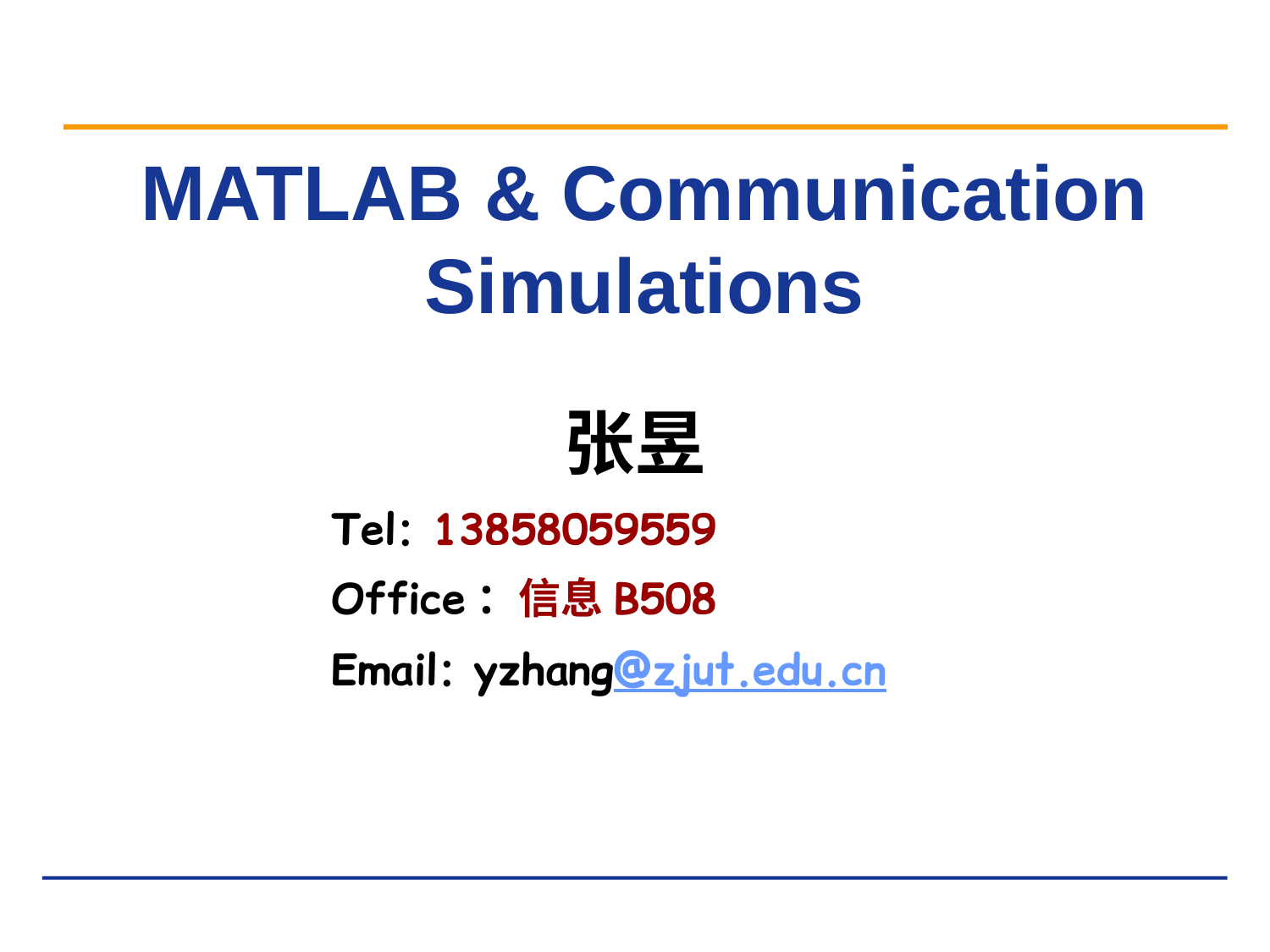

MATLAB & Communication Simulations
张昱
		Tel: 13858059559
		Office：信息B508
		Email: yzhang@zjut.edu.cn